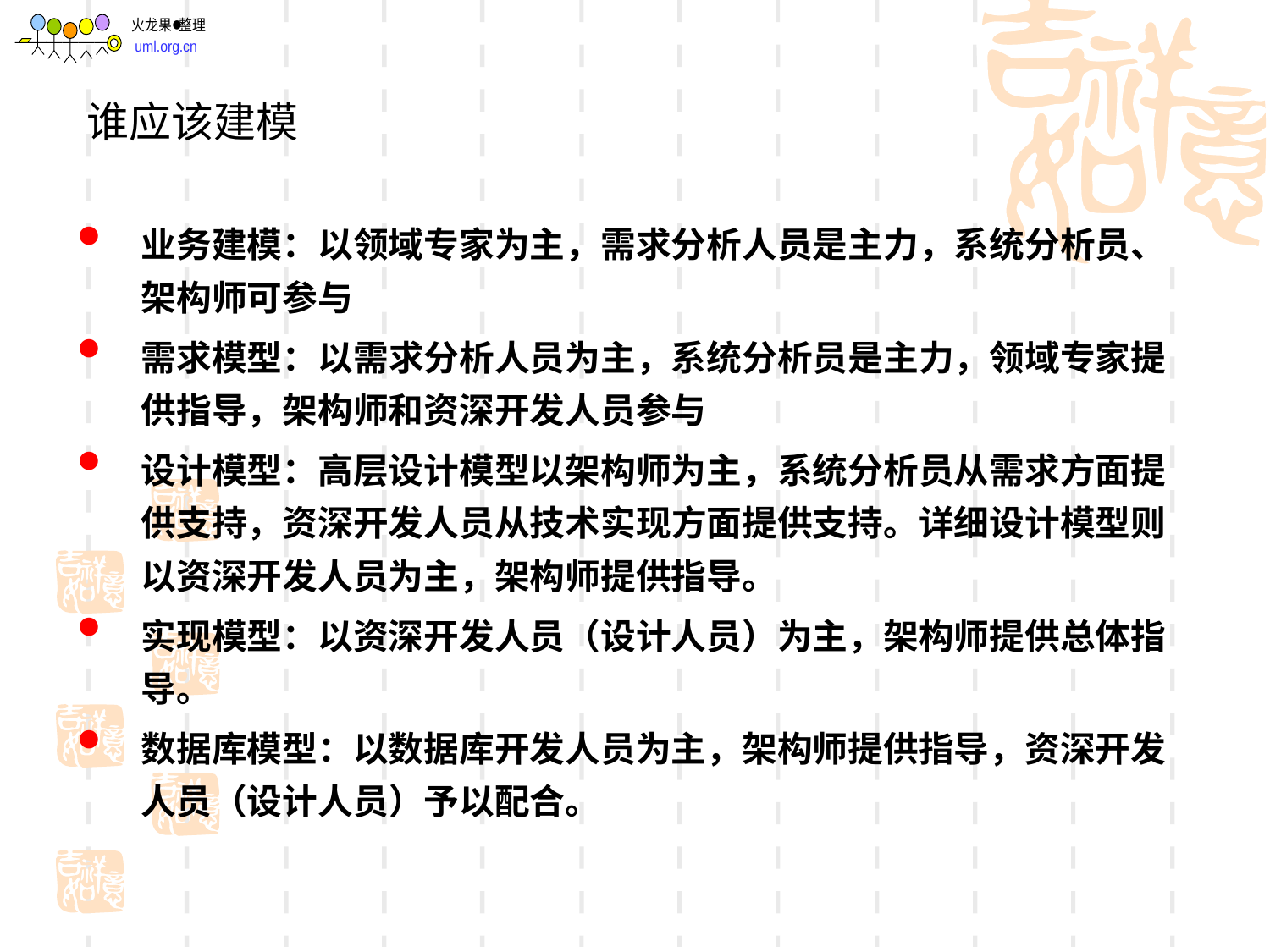

谁应该建模
业务建模：以领域专家为主，需求分析人员是主力，系统分析员、架构师可参与
需求模型：以需求分析人员为主，系统分析员是主力，领域专家提供指导，架构师和资深开发人员参与
设计模型：高层设计模型以架构师为主，系统分析员从需求方面提供支持，资深开发人员从技术实现方面提供支持。详细设计模型则以资深开发人员为主，架构师提供指导。
实现模型：以资深开发人员（设计人员）为主，架构师提供总体指导。
数据库模型：以数据库开发人员为主，架构师提供指导，资深开发人员（设计人员）予以配合。